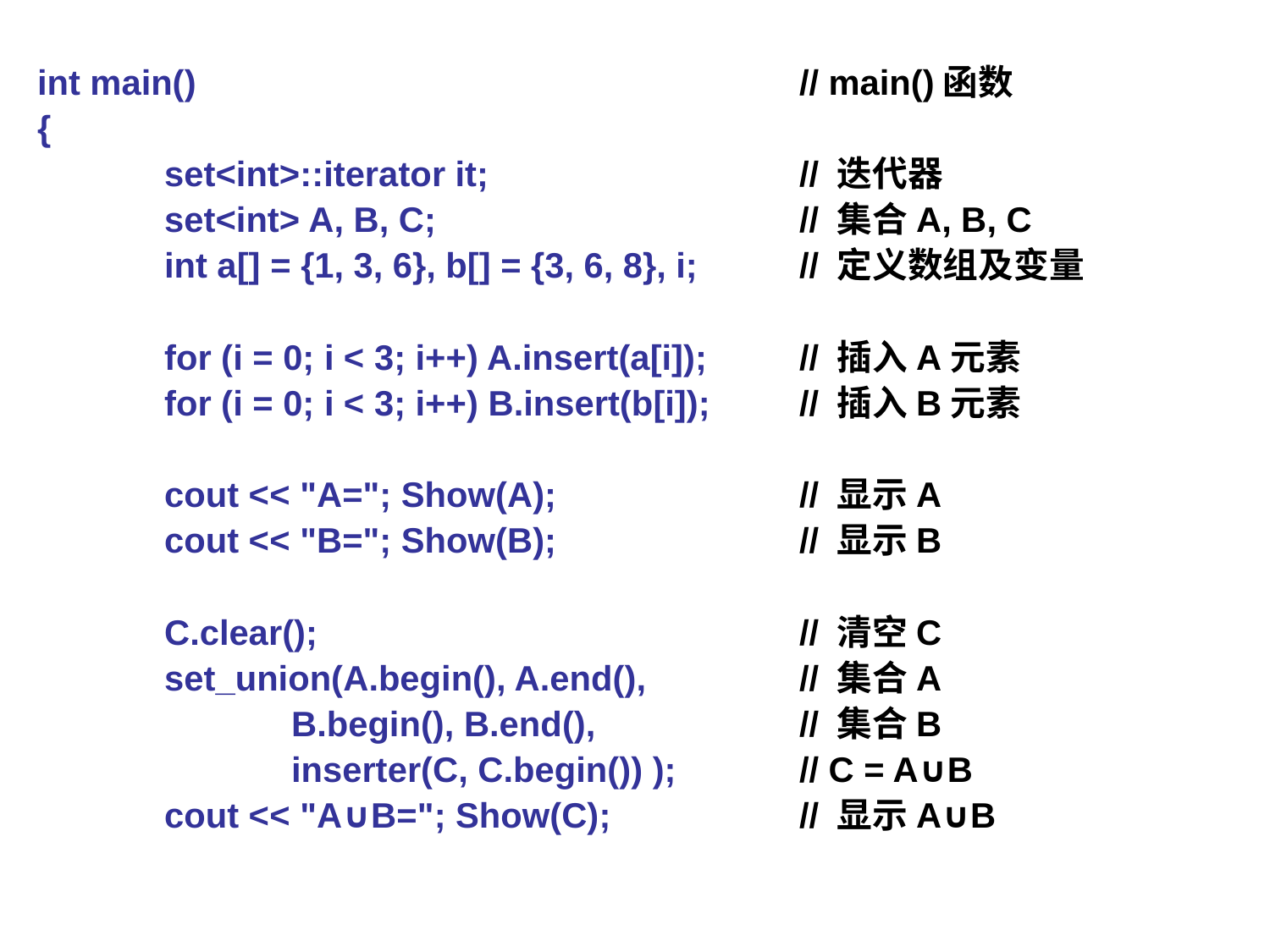

int main()					// main()函数
{
	set<int>::iterator it;			// 迭代器
	set<int> A, B, C;			// 集合A, B, C
	int a[] = {1, 3, 6}, b[] = {3, 6, 8}, i;	// 定义数组及变量

	for (i = 0; i < 3; i++) A.insert(a[i]);	// 插入A元素
	for (i = 0; i < 3; i++) B.insert(b[i]);	// 插入B元素

	cout << "A="; Show(A);		// 显示A
	cout << "B="; Show(B);		// 显示B

	C.clear();				// 清空C
	set_union(A.begin(), A.end(),		// 集合A
		B.begin(), B.end(), 		// 集合B
		inserter(C, C.begin()) );	// C = A∪B
	cout << "A∪B="; Show(C);		// 显示A∪B